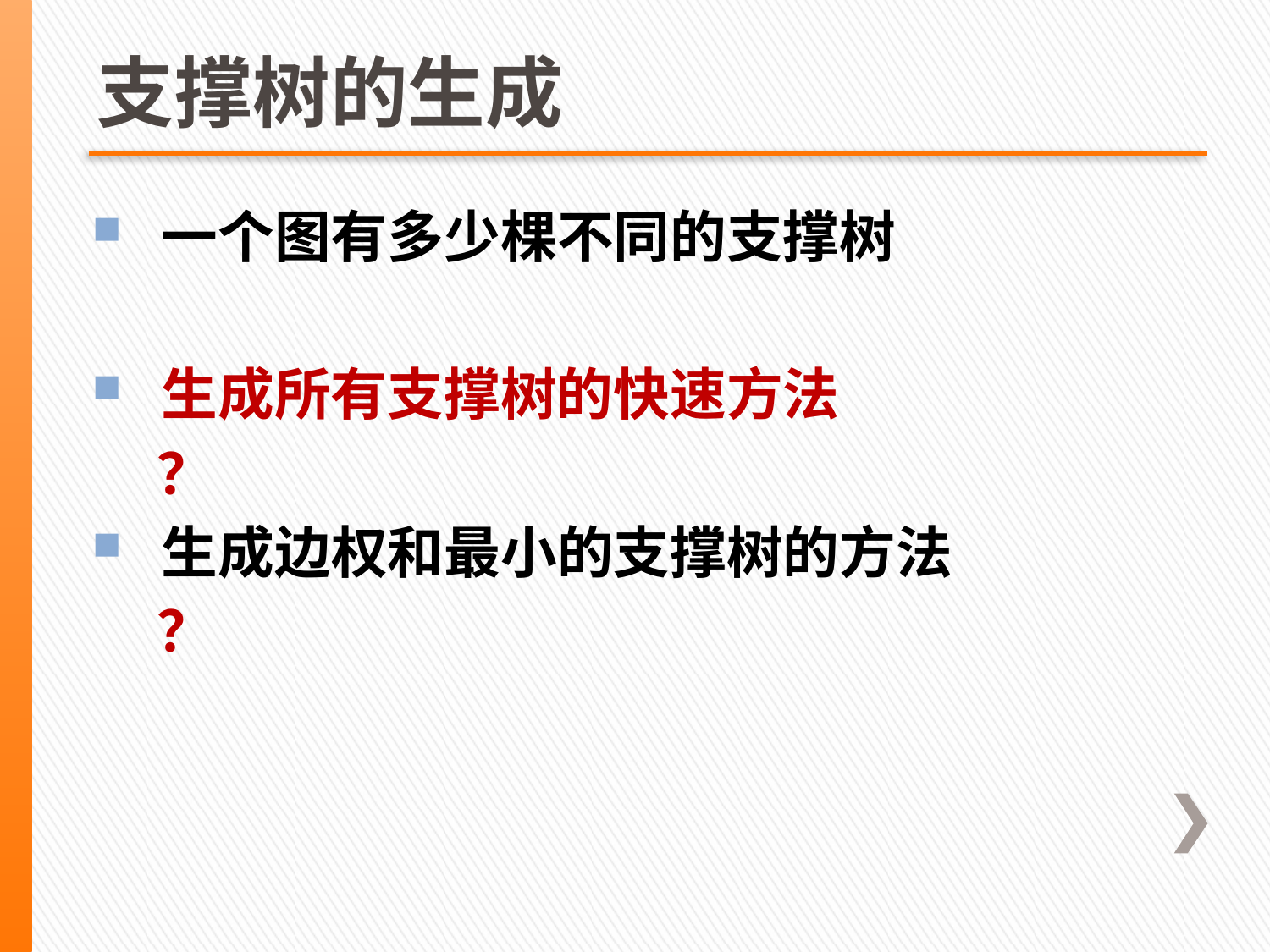

# 支撑树的生成
  一个图有多少棵不同的支撑树

  生成所有支撑树的快速方法
    ？
  生成边权和最小的支撑树的方法
    ？